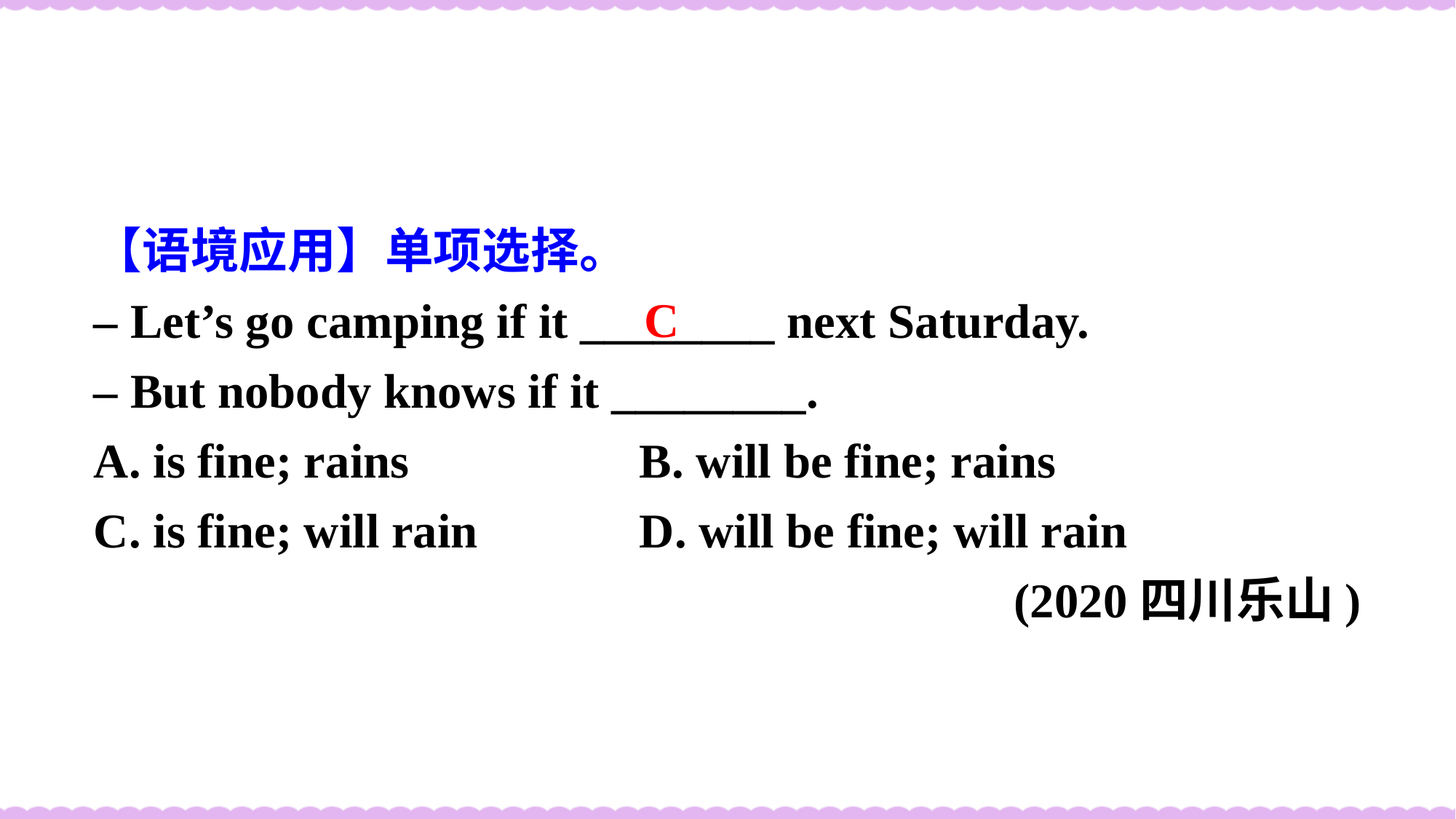

【语境应用】单项选择。
– Let’s go camping if it ________ next Saturday.
– But nobody knows if it ________.
A. is fine; rains			B. will be fine; rains
C. is fine; will rain		D. will be fine; will rain
(2020四川乐山)
C